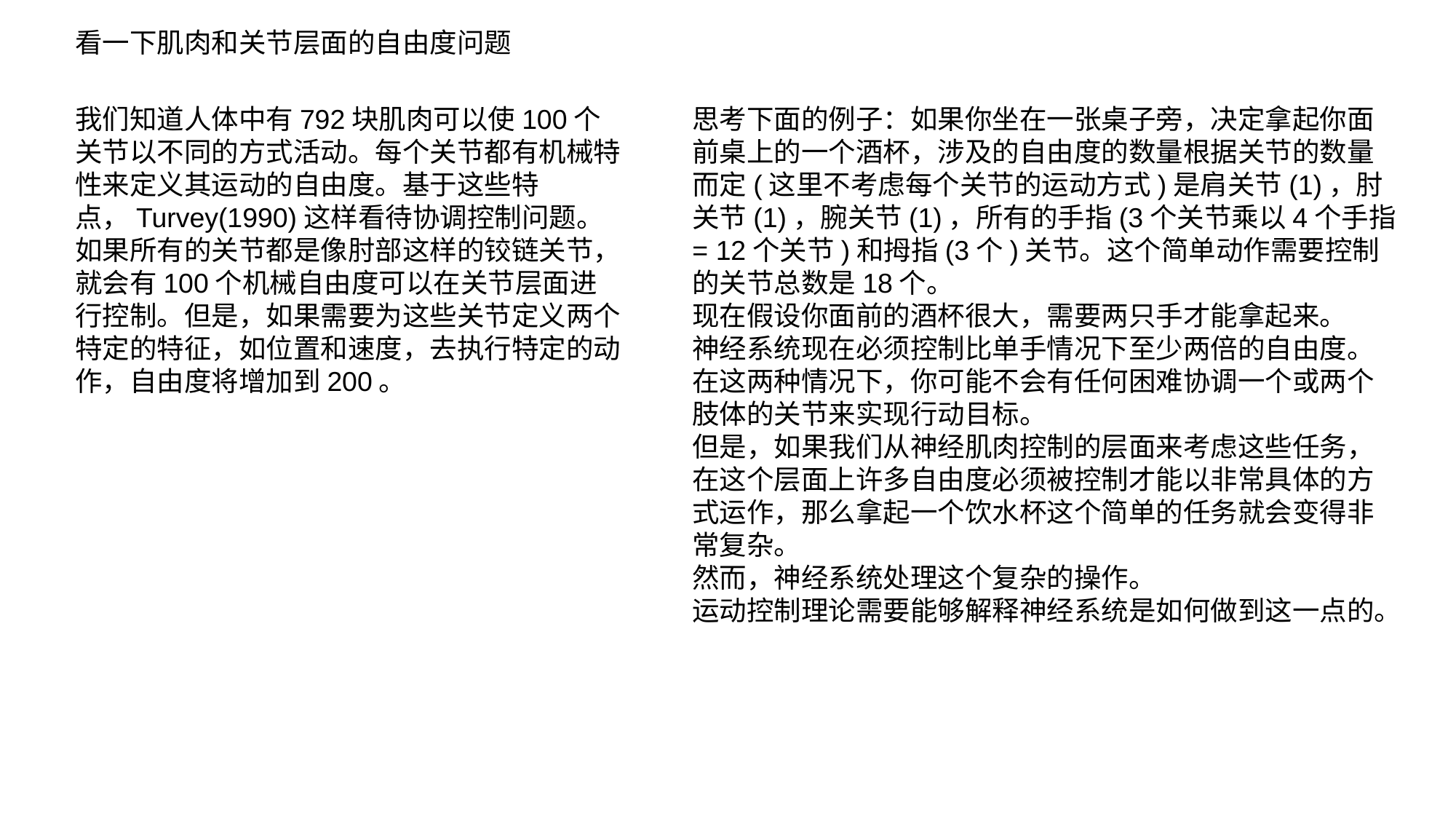

看一下肌肉和关节层面的自由度问题
我们知道人体中有792块肌肉可以使100个关节以不同的方式活动。每个关节都有机械特性来定义其运动的自由度。基于这些特点，Turvey(1990)这样看待协调控制问题。如果所有的关节都是像肘部这样的铰链关节，就会有100个机械自由度可以在关节层面进行控制。但是，如果需要为这些关节定义两个特定的特征，如位置和速度，去执行特定的动作，自由度将增加到200。
思考下面的例子：如果你坐在一张桌子旁，决定拿起你面前桌上的一个酒杯，涉及的自由度的数量根据关节的数量而定(这里不考虑每个关节的运动方式)是肩关节(1)，肘关节(1)，腕关节(1)，所有的手指(3个关节乘以4个手指= 12个关节)和拇指(3个)关节。这个简单动作需要控制的关节总数是18个。
现在假设你面前的酒杯很大，需要两只手才能拿起来。
神经系统现在必须控制比单手情况下至少两倍的自由度。
在这两种情况下，你可能不会有任何困难协调一个或两个肢体的关节来实现行动目标。
但是，如果我们从神经肌肉控制的层面来考虑这些任务，在这个层面上许多自由度必须被控制才能以非常具体的方式运作，那么拿起一个饮水杯这个简单的任务就会变得非常复杂。
然而，神经系统处理这个复杂的操作。
运动控制理论需要能够解释神经系统是如何做到这一点的。